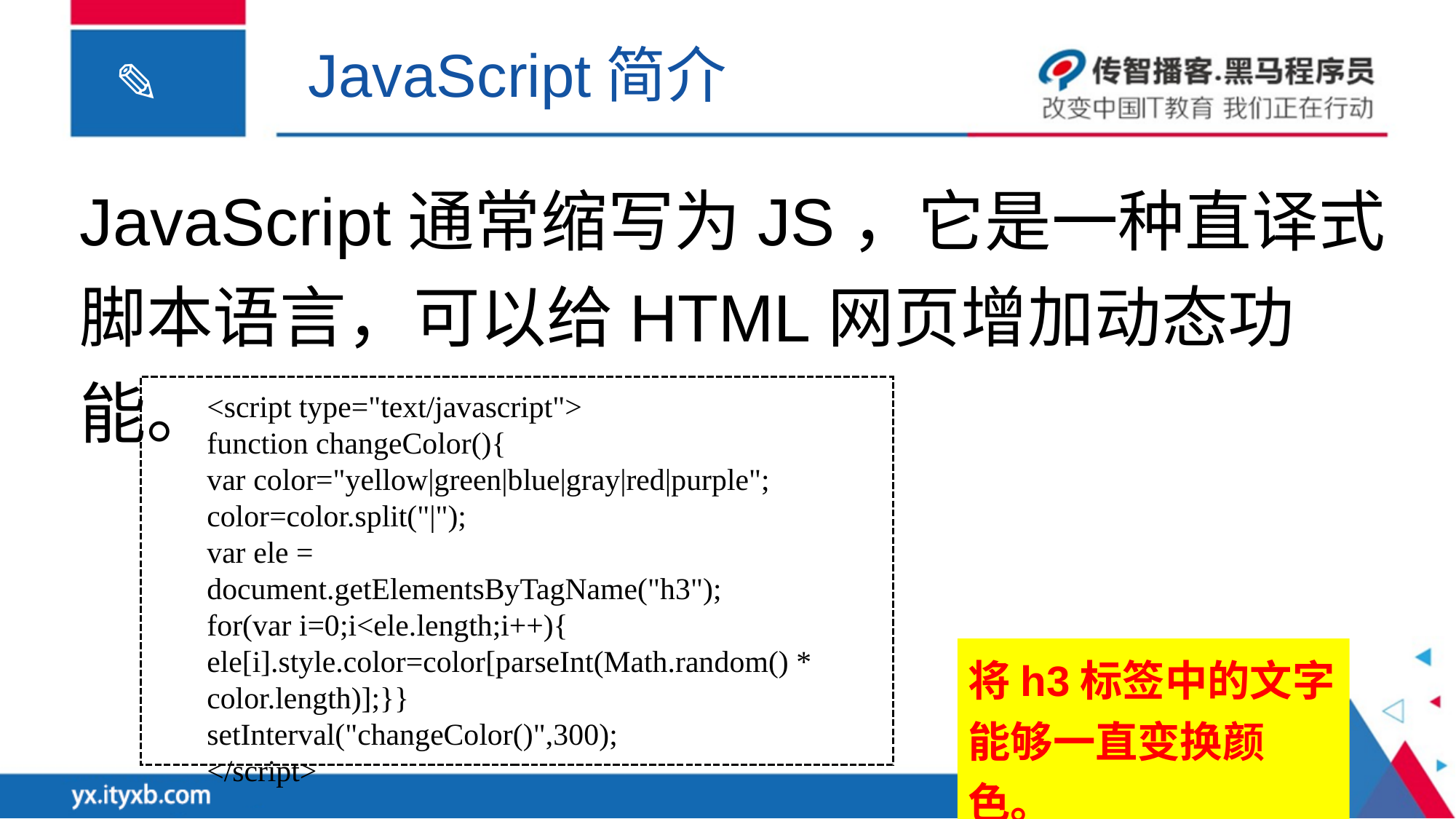

JavaScript简介
JavaScript通常缩写为JS，它是一种直译式脚本语言，可以给HTML网页增加动态功能。

<script type="text/javascript">
function changeColor(){
var color="yellow|green|blue|gray|red|purple";
color=color.split("|");
var ele = document.getElementsByTagName("h3");
for(var i=0;i<ele.length;i++){
ele[i].style.color=color[parseInt(Math.random() * color.length)];}}
setInterval("changeColor()",300);
</script>
将h3标签中的文字能够一直变换颜色。